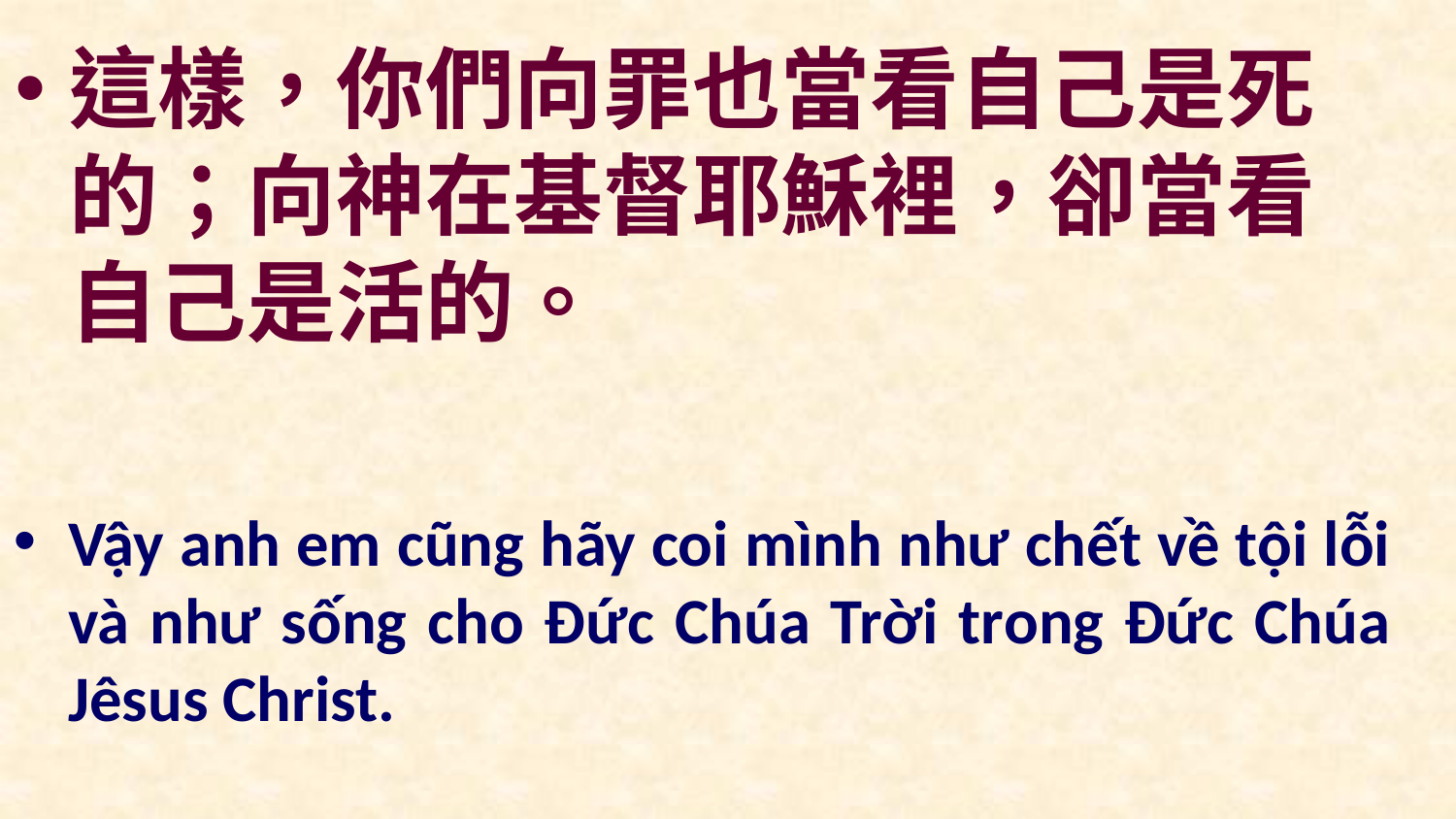

這樣，你們向罪也當看自己是死的；向神在基督耶穌裡，卻當看自己是活的。
Vậy anh em cũng hãy coi mình như chết về tội lỗi và như sống cho Ðức Chúa Trời trong Ðức Chúa Jêsus Christ.